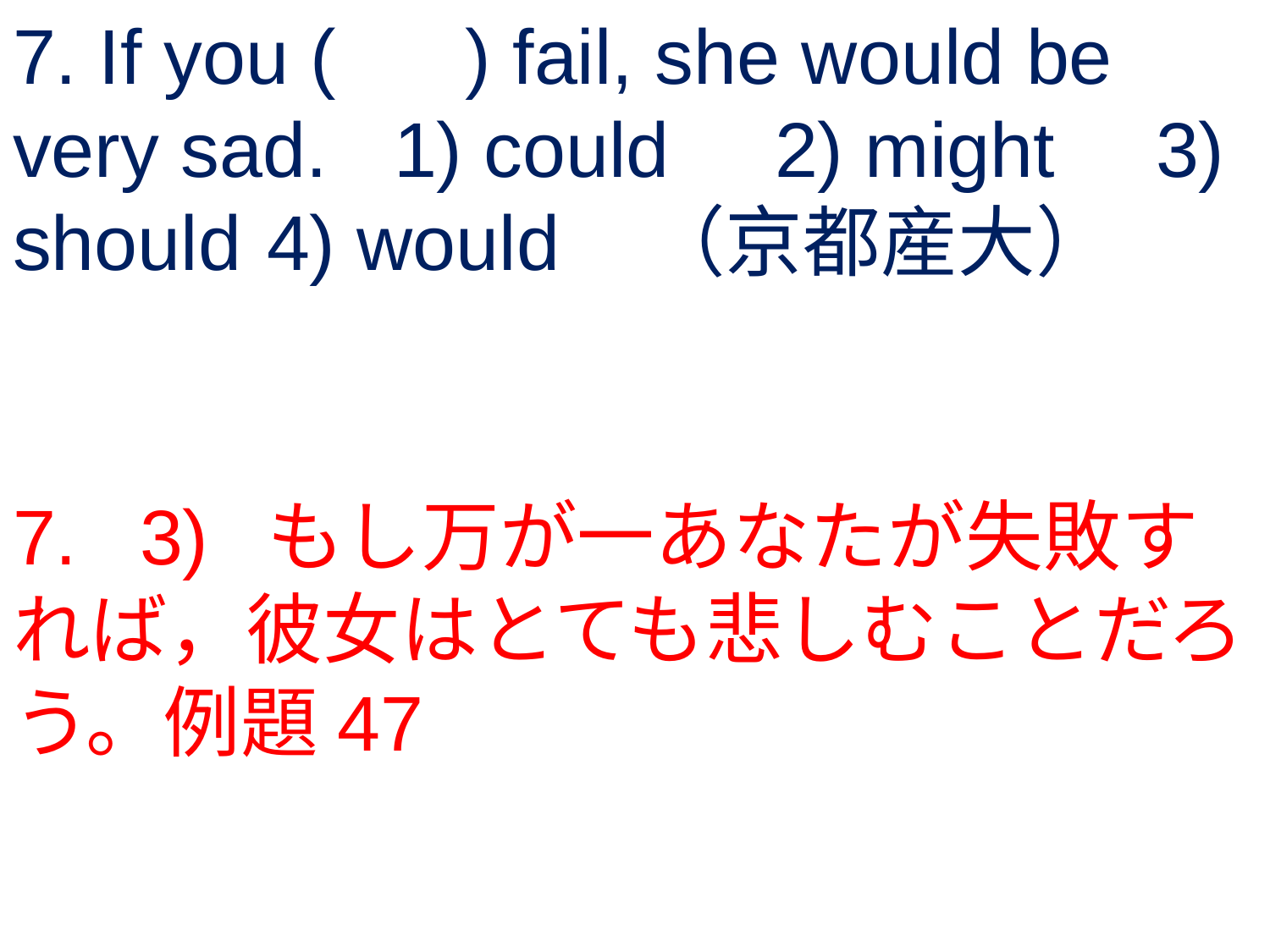

# 7. If you (      ) fail, she would be very sad.	1) could	2) might	3) should	4) would	（京都産大）
7.	3) 	もし万が一あなたが失敗すれば，彼女はとても悲しむことだろう。例題47